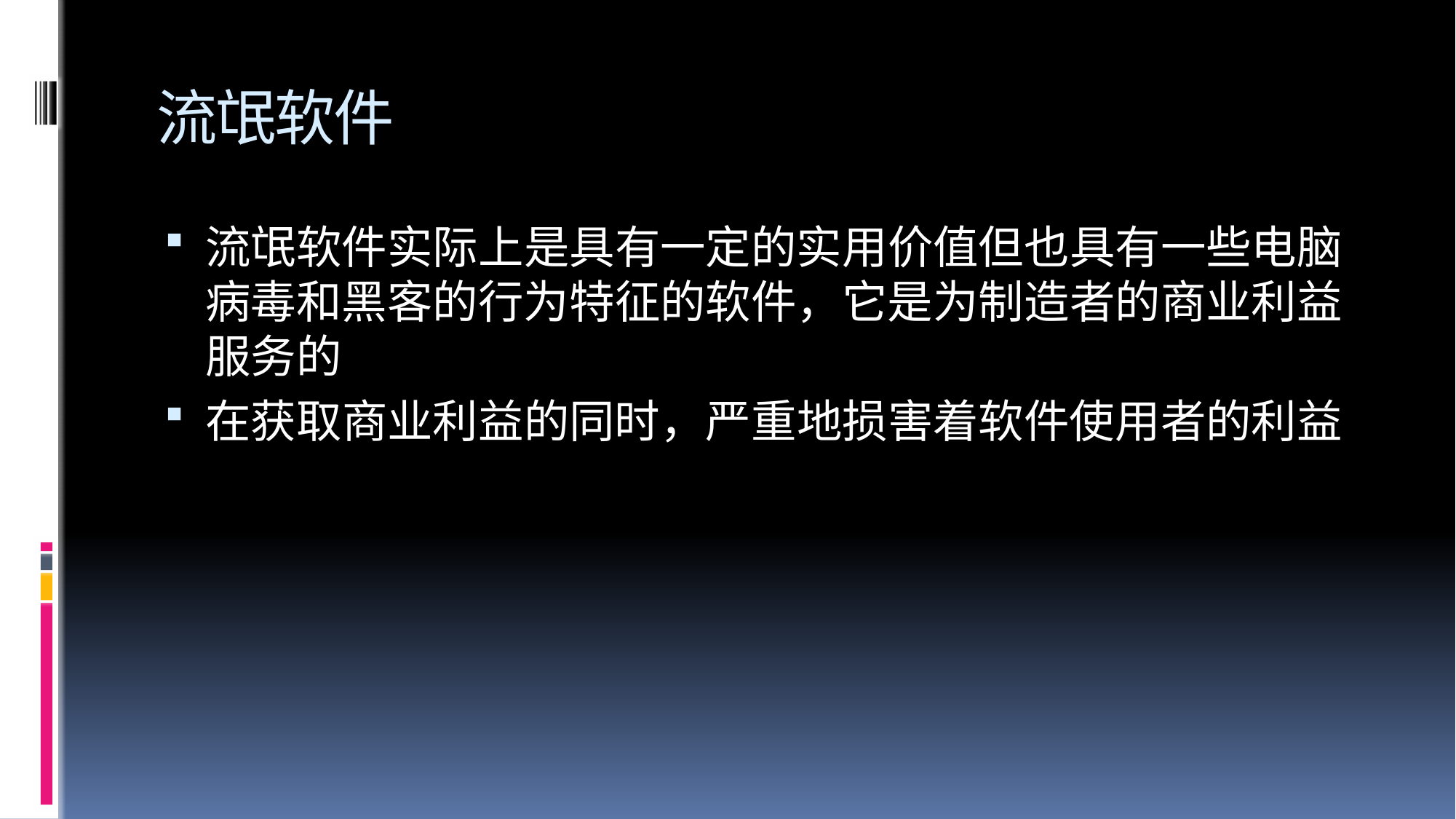

# 流氓软件
流氓软件实际上是具有一定的实用价值但也具有一些电脑病毒和黑客的行为特征的软件，它是为制造者的商业利益服务的
在获取商业利益的同时，严重地损害着软件使用者的利益